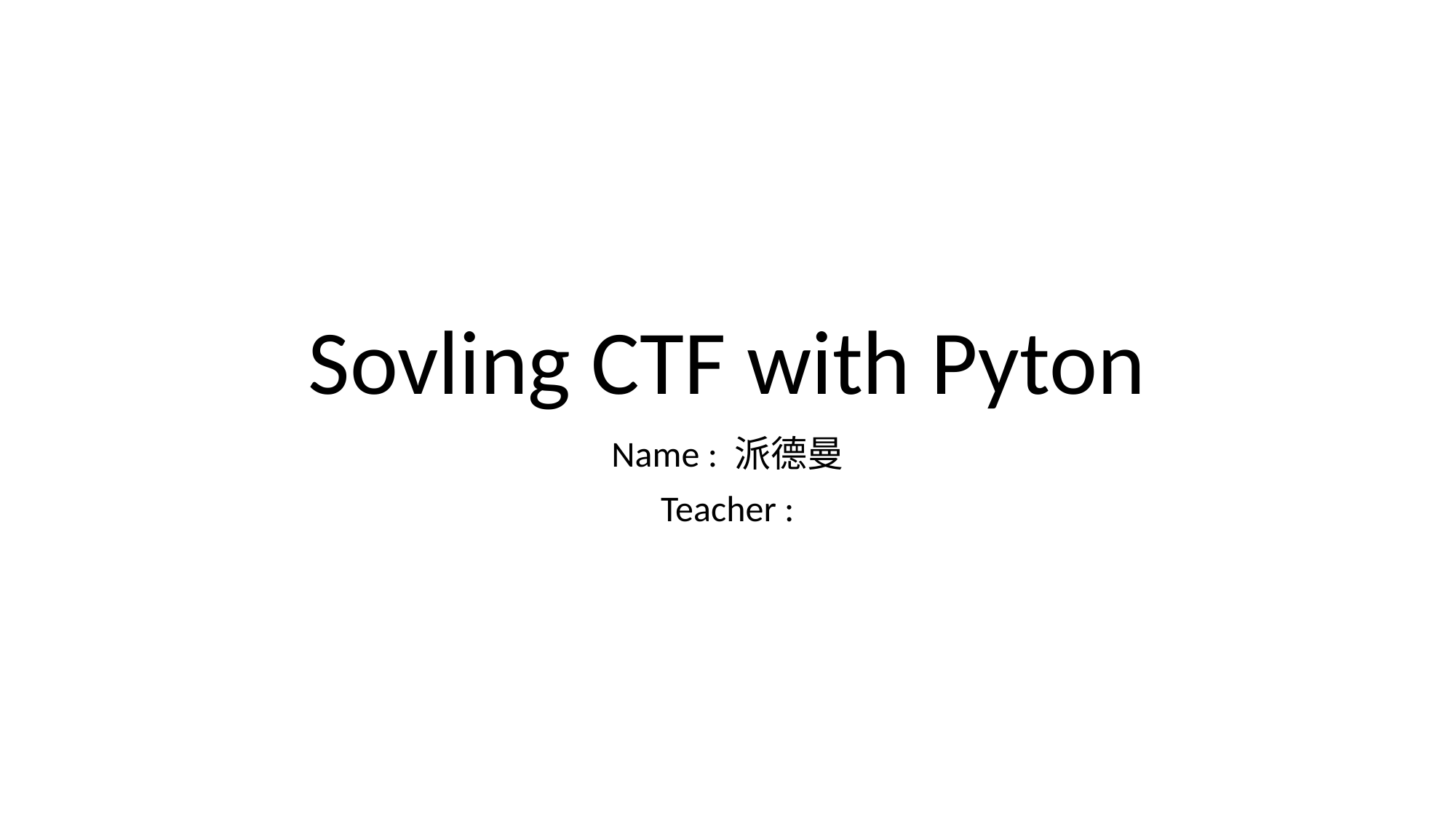

# Sovling CTF with Pyton
Name : 派德曼
Teacher :